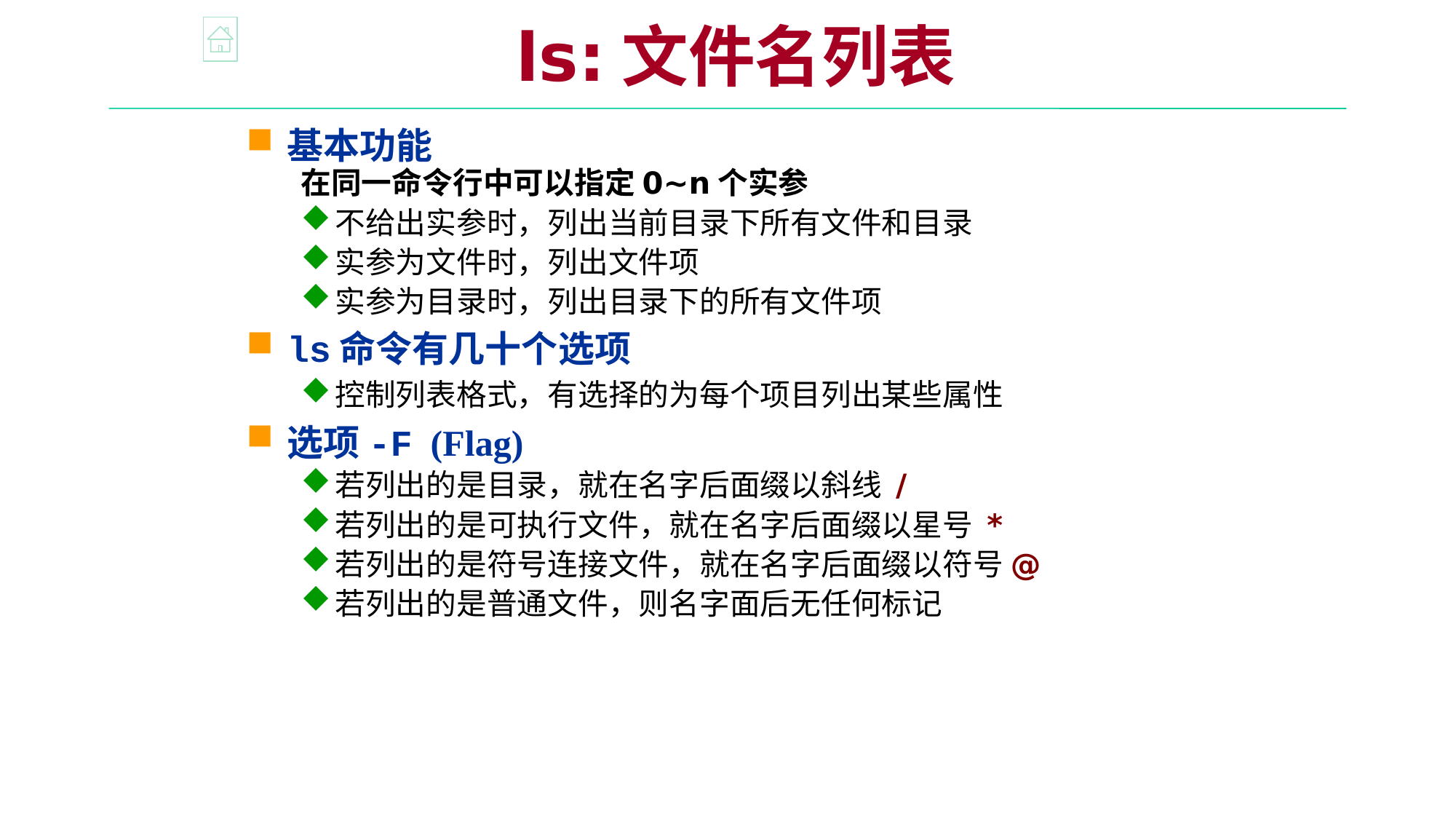

ls:文件名列表

基本功能
在同一命令行中可以指定0~n个实参
不给出实参时，列出当前目录下所有文件和目录
实参为文件时，列出文件项
实参为目录时，列出目录下的所有文件项
ls命令有几十个选项
控制列表格式，有选择的为每个项目列出某些属性
选项-F  (Flag)
若列出的是目录，就在名字后面缀以斜线 /
若列出的是可执行文件，就在名字后面缀以星号 *
若列出的是符号连接文件，就在名字后面缀以符号@
若列出的是普通文件，则名字面后无任何标记